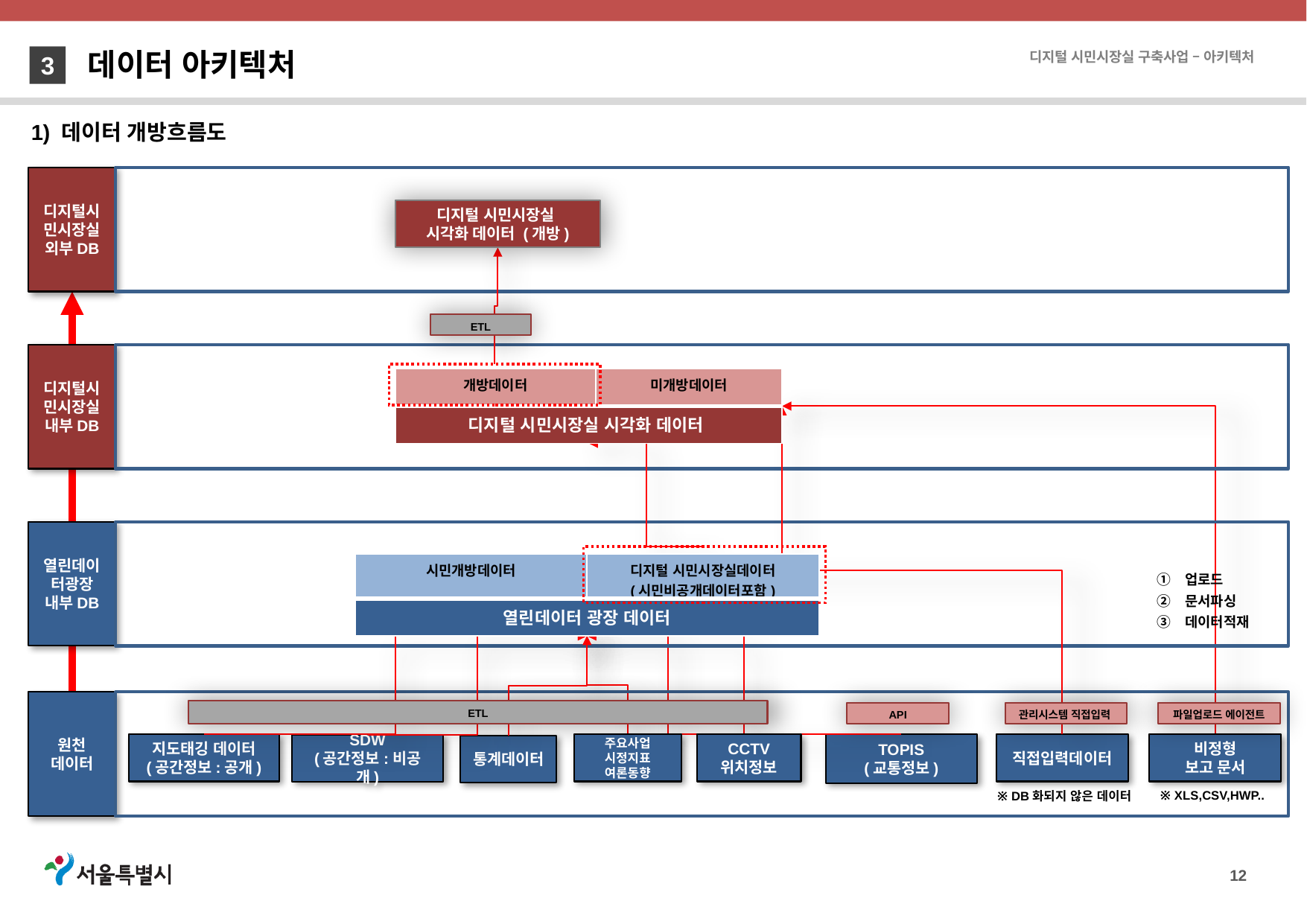

데이터 아키텍처
3
1) 데이터 개방흐름도
디지털시민시장실
외부DB

디지털 시민시장실
시각화 데이터 (개방)
ETL
디지털시민시장실
내부DB

| 개방데이터 | 미개방데이터 |
| --- | --- |
| 디지털 시민시장실 시각화 데이터 |  |
열린데이터광장
내부DB

| 시민개방데이터 | 디지털 시민시장실데이터 (시민비공개데이터포함) |
| --- | --- |
| 열린데이터 광장 데이터 |  |
업로드
문서파싱
데이터적재
원천
데이터

ETL
API
관리시스템 직접입력
파일업로드 에이전트
TOPIS
(교통정보)
주요사업
시정지표
여론동향
지도태깅 데이터
(공간정보:공개)
CCTV 위치정보
직접입력데이터
비정형
보고 문서
SDW
(공간정보:비공개)
통계데이터
※ XLS,CSV,HWP..
※ DB화되지 않은 데이터